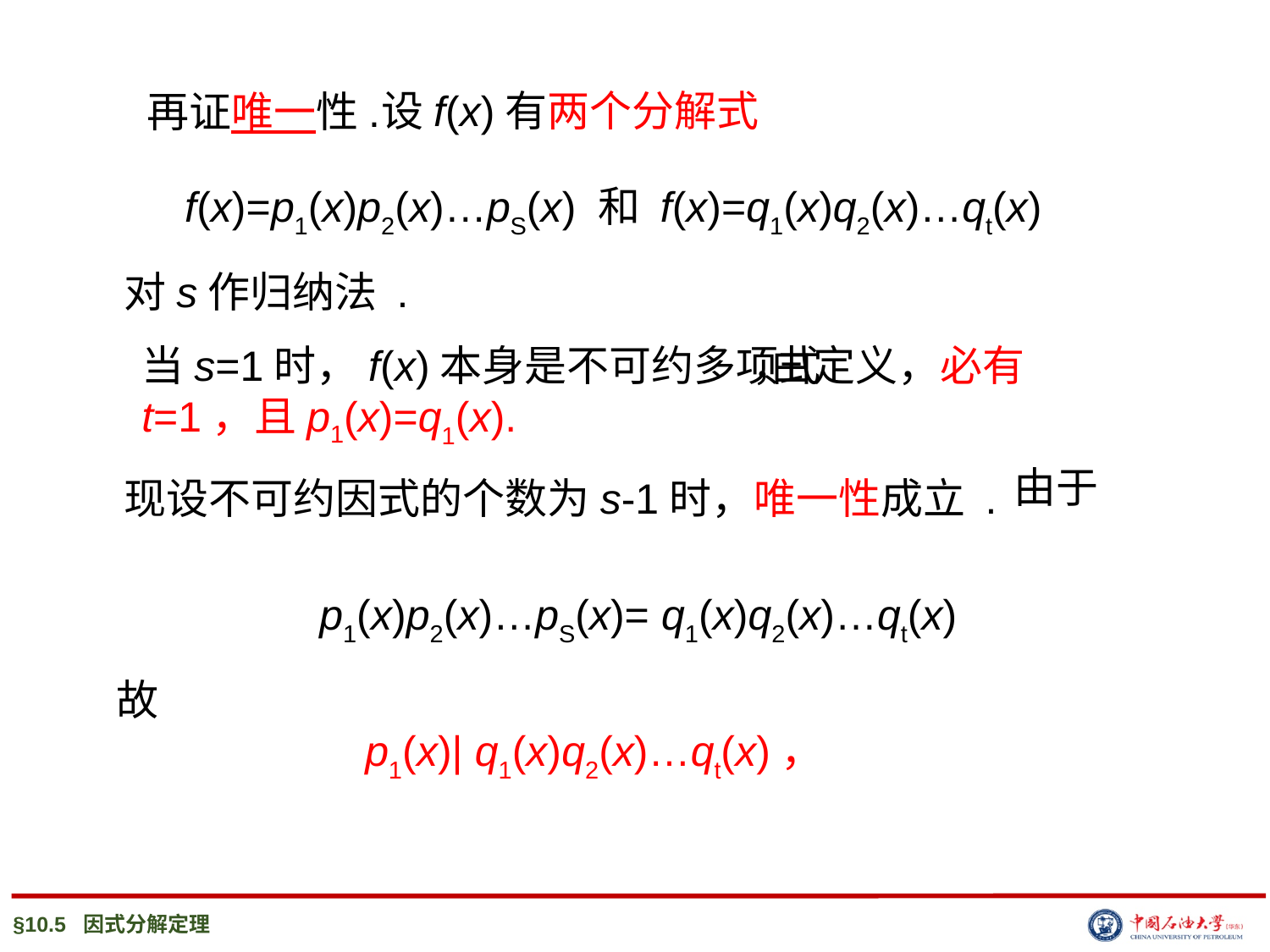

设f(x)有两个分解式
f(x)=p1(x)p2(x)…pS(x) 和 f(x)=q1(x)q2(x)…qt(x)
再证唯一性.

对s作归纳法 .
当s=1时，f(x)本身是不可约多项式
                                                               ，
                                                                 由定义，必有t=1，且p1(x)=q1(x).
由于

 p1(x)p2(x)…pS(x)= q1(x)q2(x)…qt(x)

现设不可约因式的个数为s-1时，唯一性成立 .
故
                     p1(x)| q1(x)q2(x)…qt(x)，